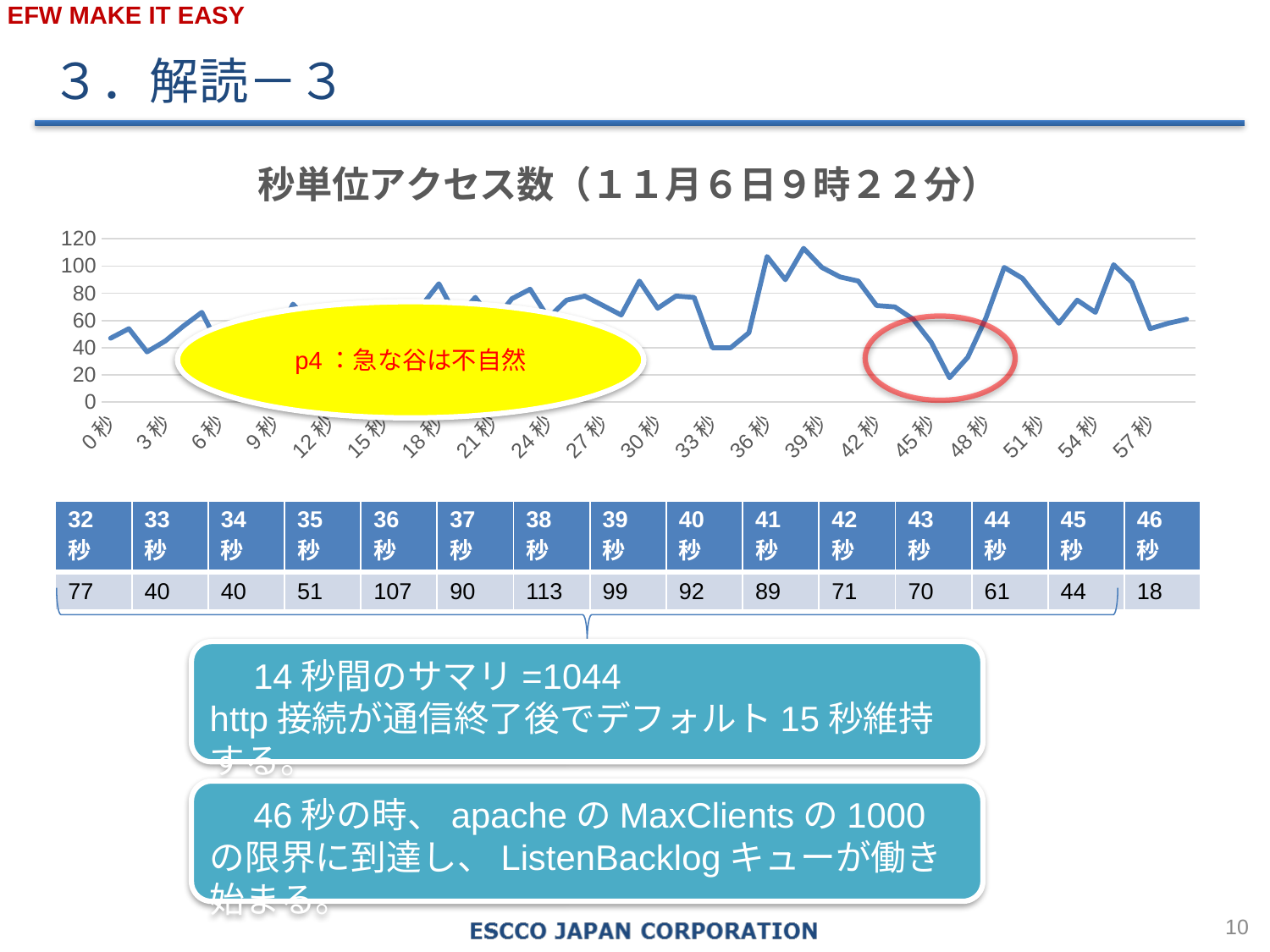

３．解読－３

### Chart: 秒単位アクセス数（１１月６日９時２２分）

| Category | 2019/11/06 09時22 アクセス数 |
|---|---|
| 0秒 | 47.0 |
| 1秒 | 54.0 |
| 2秒 | 37.0 |
| 3秒 | 45.0 |
| 4秒 | 56.0 |
| 5秒 | 66.0 |
| 6秒 | 40.0 |
| 7秒 | 36.0 |
| 8秒 | 48.0 |
| 9秒 | 44.0 |
| 10秒 | 72.0 |
| 11秒 | 57.0 |
| 12秒 | 48.0 |
| 13秒 | 61.0 |
| 14秒 | 59.0 |
| 15秒 | 50.0 |
| 16秒 | 67.0 |
| 17秒 | 70.0 |
| 18秒 | 87.0 |
| 19秒 | 62.0 |
| 20秒 | 77.0 |
| 21秒 | 59.0 |
| 22秒 | 76.0 |
| 23秒 | 83.0 |
| 24秒 | 62.0 |
| 25秒 | 75.0 |
| 26秒 | 78.0 |
| 27秒 | 71.0 |
| 28秒 | 64.0 |
| 29秒 | 89.0 |
| 30秒 | 69.0 |
| 31秒 | 78.0 |
| 32秒 | 77.0 |
| 33秒 | 40.0 |
| 34秒 | 40.0 |
| 35秒 | 51.0 |
| 36秒 | 107.0 |
| 37秒 | 90.0 |
| 38秒 | 113.0 |
| 39秒 | 99.0 |
| 40秒 | 92.0 |
| 41秒 | 89.0 |
| 42秒 | 71.0 |
| 43秒 | 70.0 |
| 44秒 | 61.0 |
| 45秒 | 44.0 |
| 46秒 | 18.0 |
| 47秒 | 33.0 |
| 48秒 | 62.0 |
| 49秒 | 99.0 |
| 50秒 | 91.0 |
| 51秒 | 74.0 |
| 52秒 | 58.0 |
| 53秒 | 75.0 |
| 54秒 | 66.0 |
| 55秒 | 101.0 |
| 56秒 | 88.0 |
| 57秒 | 54.0 |
| 58秒 | 58.0 |
| 59秒 | 61.0 |
p4：急な谷は不自然

| 32秒 | 33秒 | 34秒 | 35秒 | 36秒 | 37秒 | 38秒 | 39秒 | 40秒 | 41秒 | 42秒 | 43秒 | 44秒 | 45秒 | 46秒 |
| --- | --- | --- | --- | --- | --- | --- | --- | --- | --- | --- | --- | --- | --- | --- |
| 77 | 40 | 40 | 51 | 107 | 90 | 113 | 99 | 92 | 89 | 71 | 70 | 61 | 44 | 18 |
　14秒間のサマリ=1044
http接続が通信終了後でデフォルト15秒維持する。

　46秒の時、apacheのMaxClientsの1000の限界に到達し、ListenBacklogキューが働き始まる。
10